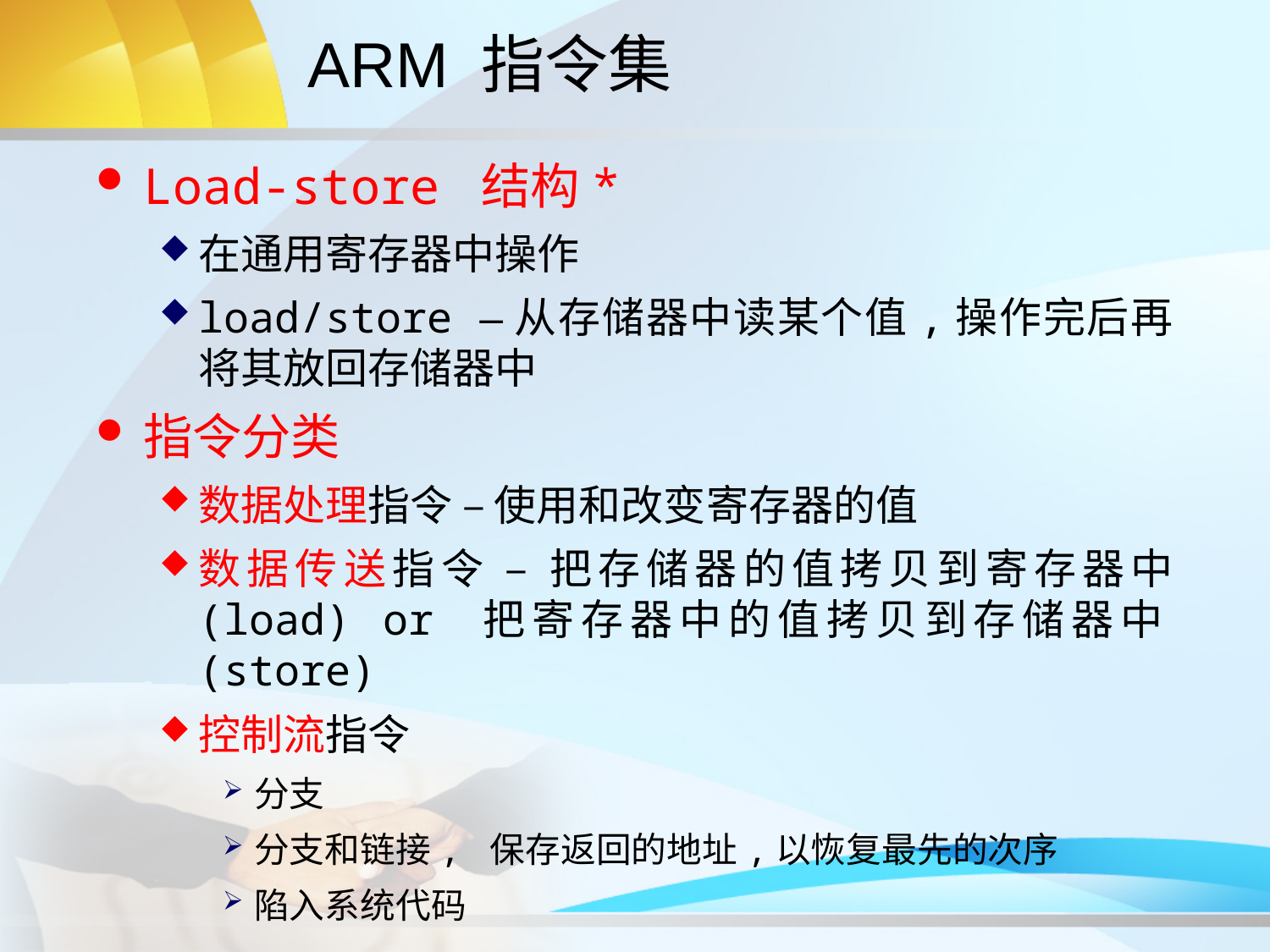

# ARM 指令集
Load-store 结构*
在通用寄存器中操作
load/store –从存储器中读某个值,操作完后再将其放回存储器中
指令分类
数据处理指令 – 使用和改变寄存器的值
数据传送指令 – 把存储器的值拷贝到寄存器中 (load) or 把寄存器中的值拷贝到存储器中(store)
控制流指令
分支
分支和链接, 保存返回的地址,以恢复最先的次序
陷入系统代码